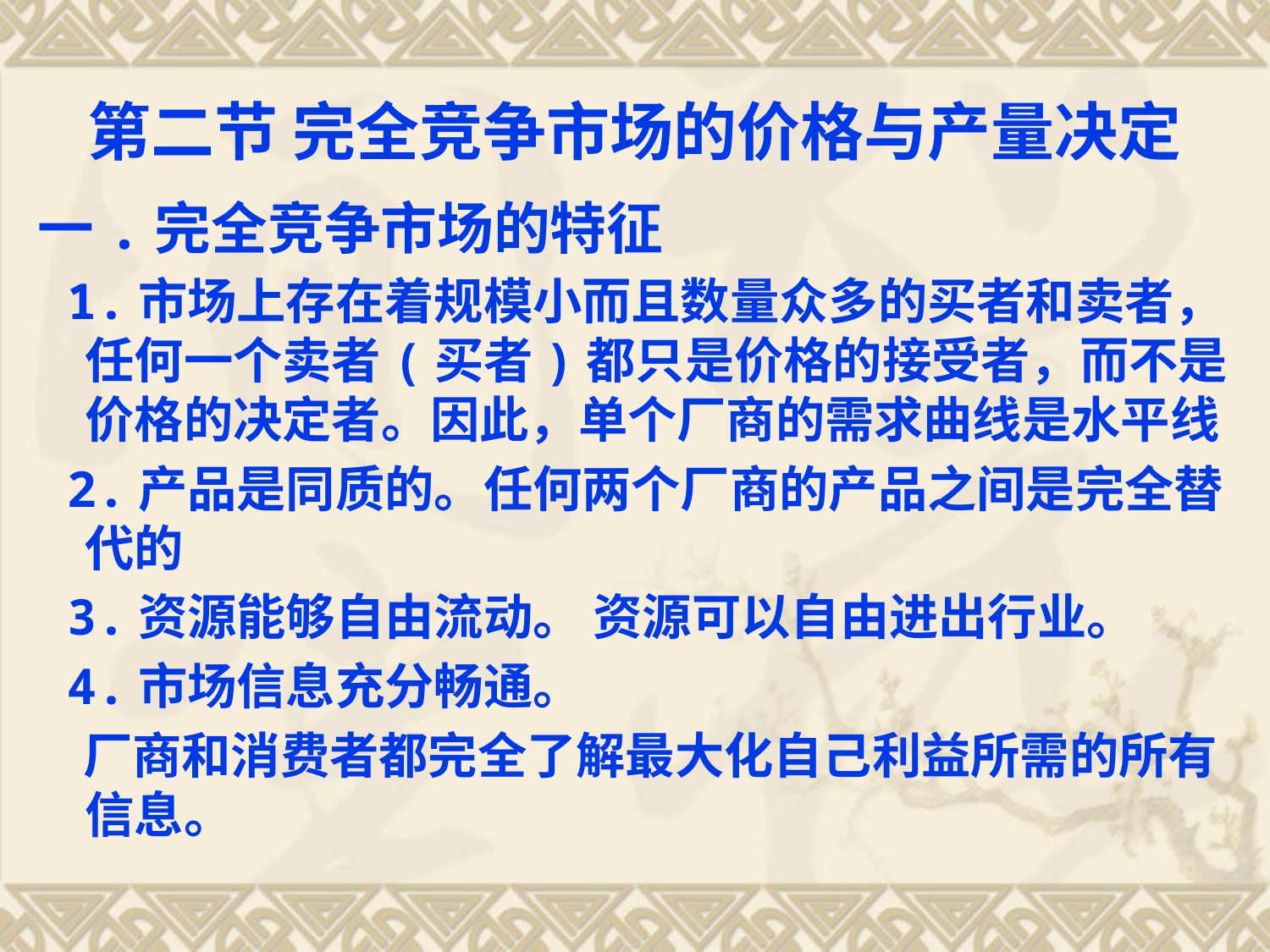

# 第二节 完全竞争市场的价格与产量决定
一.完全竞争市场的特征
 1.市场上存在着规模小而且数量众多的买者和卖者，任何一个卖者(买者)都只是价格的接受者，而不是价格的决定者。因此，单个厂商的需求曲线是水平线
 2.产品是同质的。任何两个厂商的产品之间是完全替代的
 3.资源能够自由流动。 资源可以自由进出行业。
 4.市场信息充分畅通。
   厂商和消费者都完全了解最大化自己利益所需的所有信息。